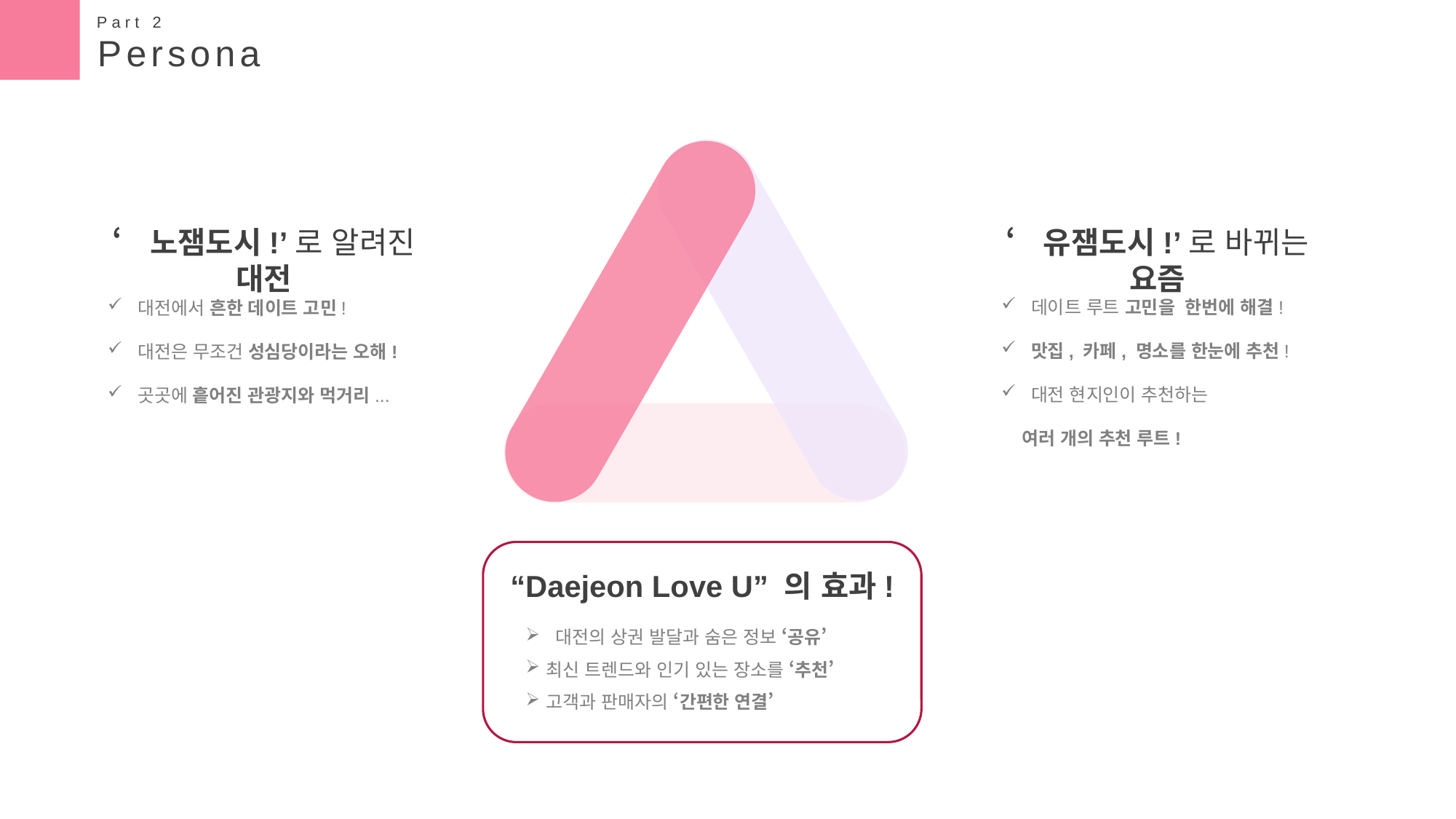

Part 2
Persona

‘노잼도시!’로 알려진 대전
 대전에서 흔한 데이트 고민!
 대전은 무조건 성심당이라는 오해!
 곳곳에 흩어진 관광지와 먹거리...
‘유잼도시!’로 바뀌는 요즘
 데이트 루트 고민을  한번에 해결!
 맛집, 카페, 명소를 한눈에 추천!
 대전 현지인이 추천하는
여러 개의 추천 루트!

“Daejeon Love U” 의 효과!
 대전의 상권 발달과 숨은 정보 ‘공유’
최신 트렌드와 인기 있는 장소를 ‘추천’
고객과 판매자의 ‘간편한 연결’